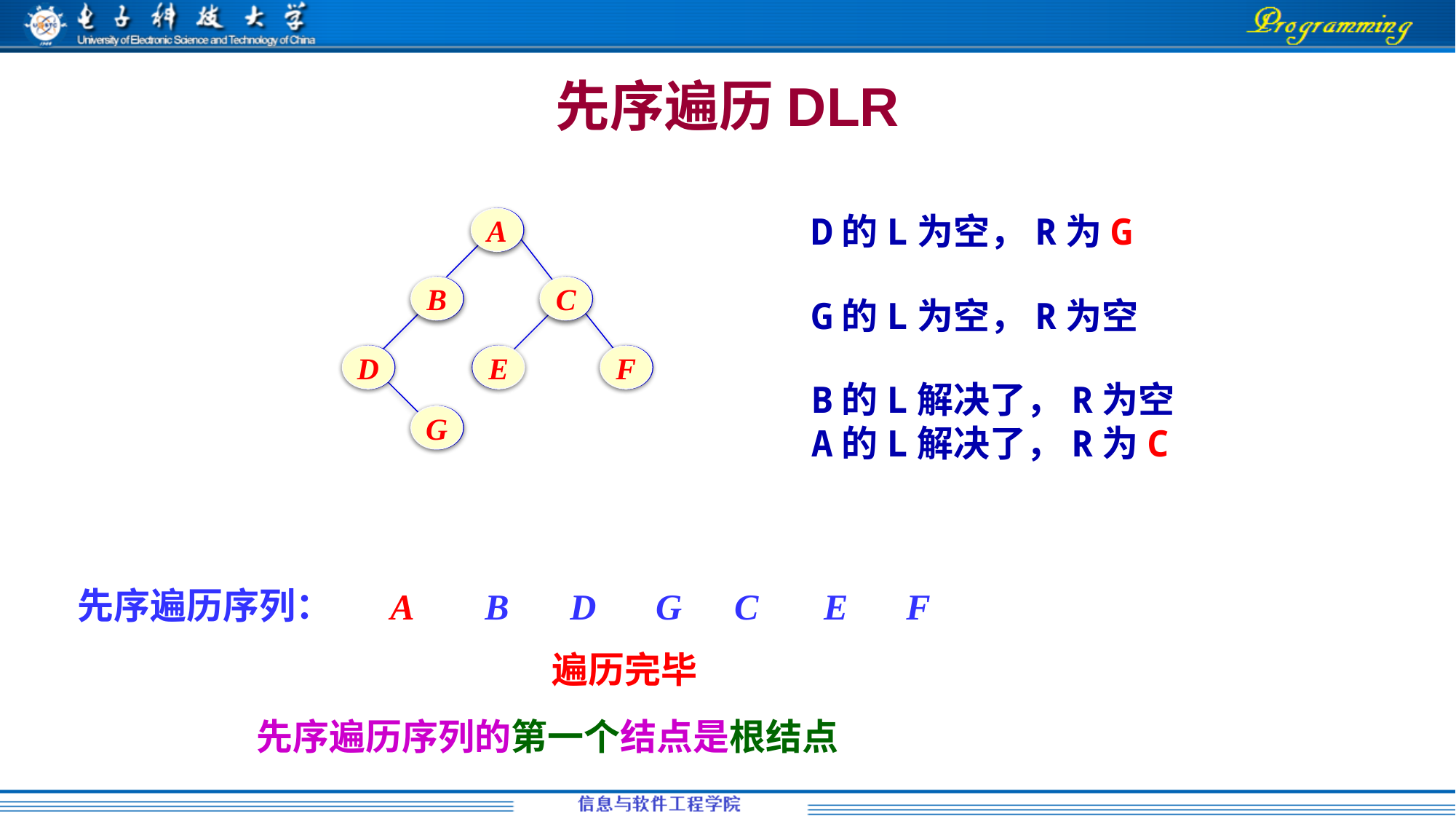

# 先序遍历DLR
D的L为空，R为G
A
A
A

B
B
B
C
C
C
G的L为空，R为空

D
D
D
E
E
E
F
F
F
B的L解决了，R为空
A的L解决了，R为C

G
G
G
先序遍历序列：
遍历完毕
先序遍历序列的第一个结点是根结点